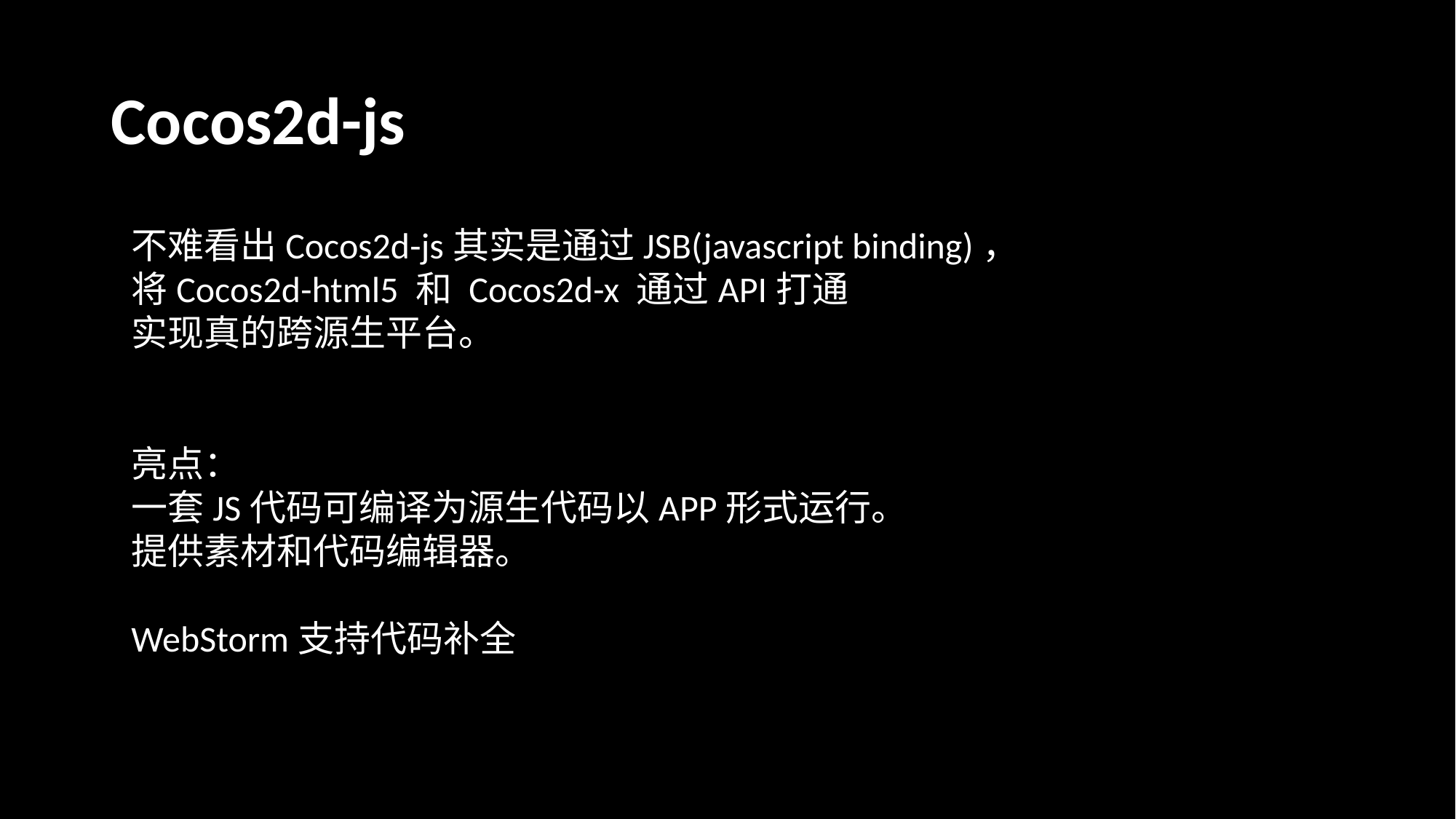

# Cocos2d-js
不难看出Cocos2d-js其实是通过JSB(javascript binding)，
将Cocos2d-html5 和 Cocos2d-x 通过API打通
实现真的跨源生平台。

亮点：
一套JS代码可编译为源生代码以APP形式运行。
提供素材和代码编辑器。

WebStorm支持代码补全